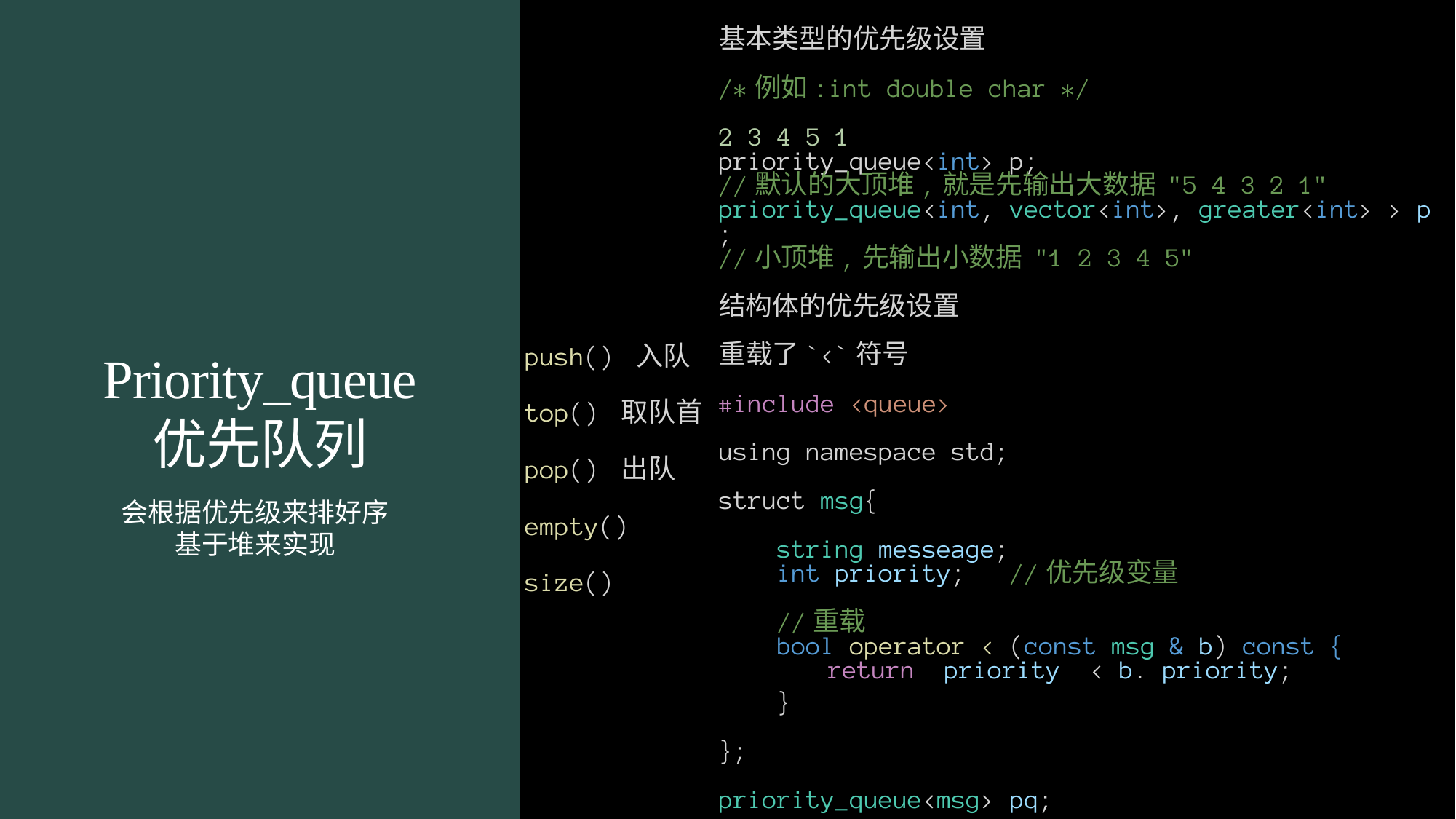

基本类型的优先级设置
/*例如:int double char */
2 3 4 5 1
priority_queue<int> p;
//默认的大顶堆,就是先输出大数据 "5 4 3 2 1"
priority_queue<int, vector<int>, greater<int> > p;
//小顶堆,先输出小数据 "1 2 3 4 5"
结构体的优先级设置
重载了`<`符号
#include <queue>
using namespace std;
struct msg{

    string messeage;
    int priority;   //优先级变量

    //重载
    bool operator < (const msg & b) const {
	return  priority  < b. priority;
    }

};
priority_queue<msg> pq;

push() 入队
top() 取队首
pop() 出队
empty()
size()

# Priority_queue 优先队列
会根据优先级来排好序
基于堆来实现